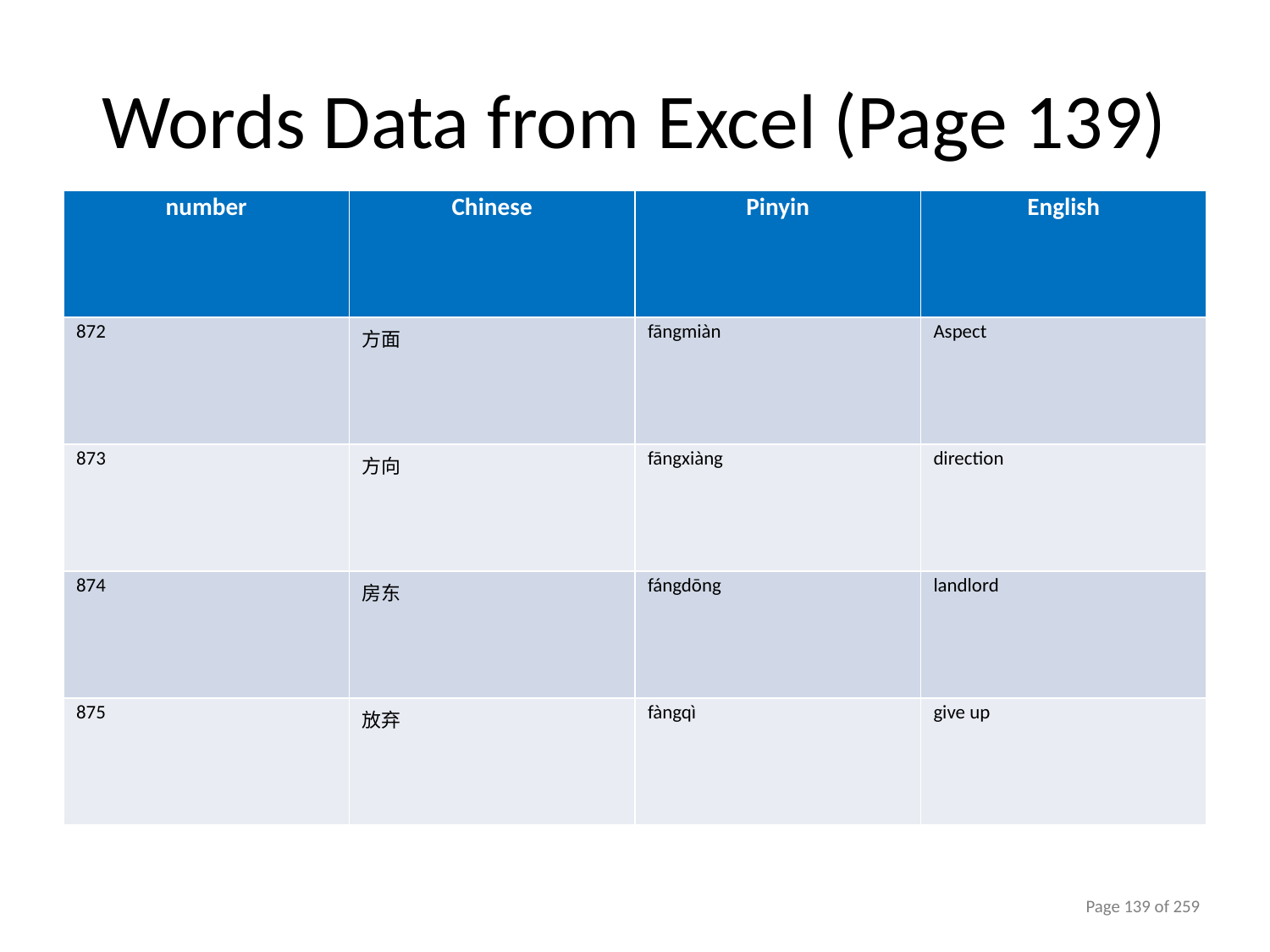

# Words Data from Excel (Page 139)
| number | Chinese | Pinyin | English |
| --- | --- | --- | --- |
| 872 | 方面 | fāngmiàn | Aspect |
| 873 | 方向 | fāngxiàng | direction |
| 874 | 房东 | fángdōng | landlord |
| 875 | 放弃 | fàngqì | give up |

Page 139 of 259